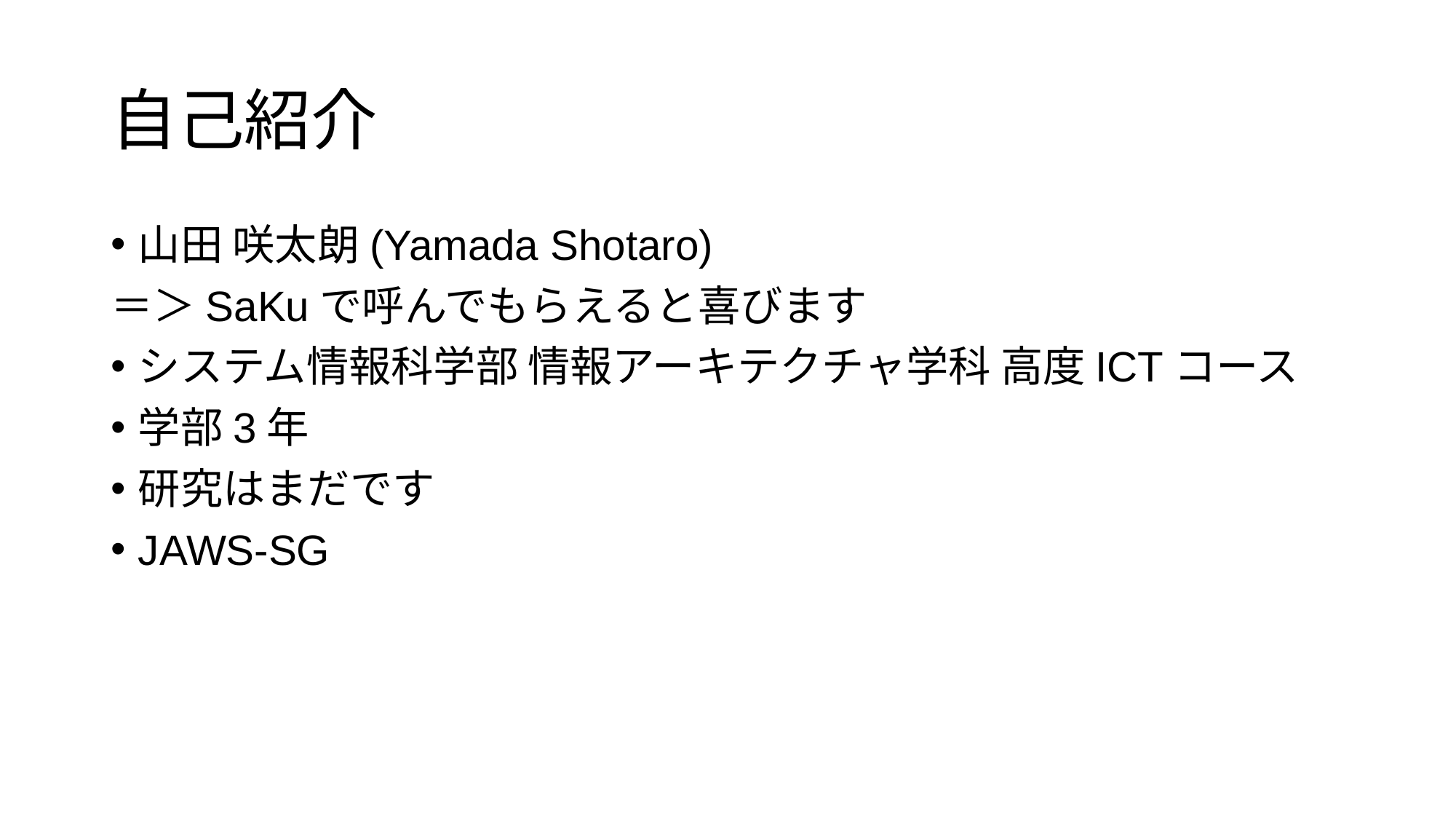

# 自己紹介
山田 咲太朗(Yamada Shotaro)
＝＞SaKuで呼んでもらえると喜びます
システム情報科学部 情報アーキテクチャ学科 高度ICTコース
学部3年
研究はまだです
JAWS-SG